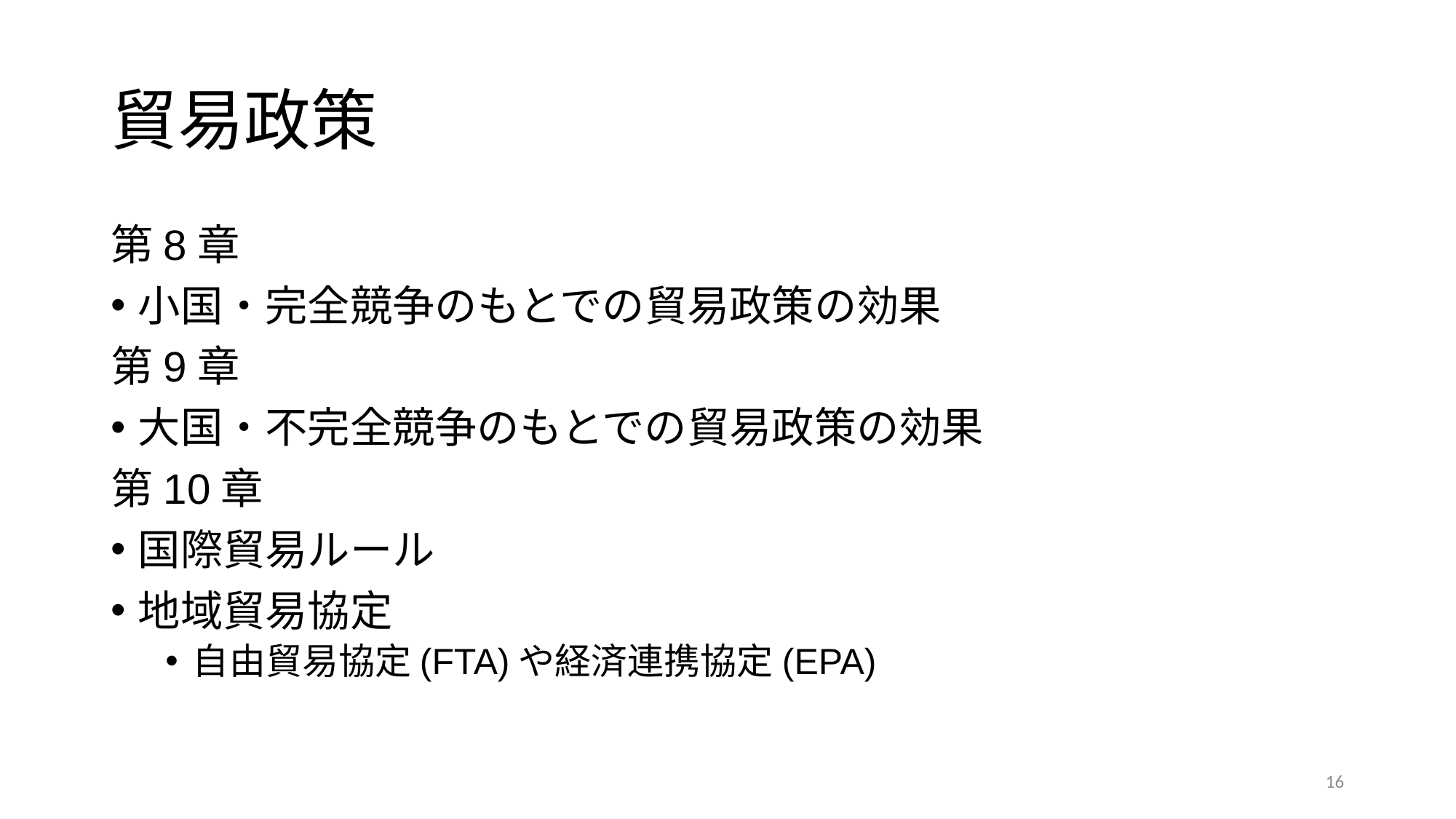

# 貿易政策
第8章
小国・完全競争のもとでの貿易政策の効果
第9章
大国・不完全競争のもとでの貿易政策の効果
第10章
国際貿易ルール
地域貿易協定
自由貿易協定(FTA)や経済連携協定(EPA)
16